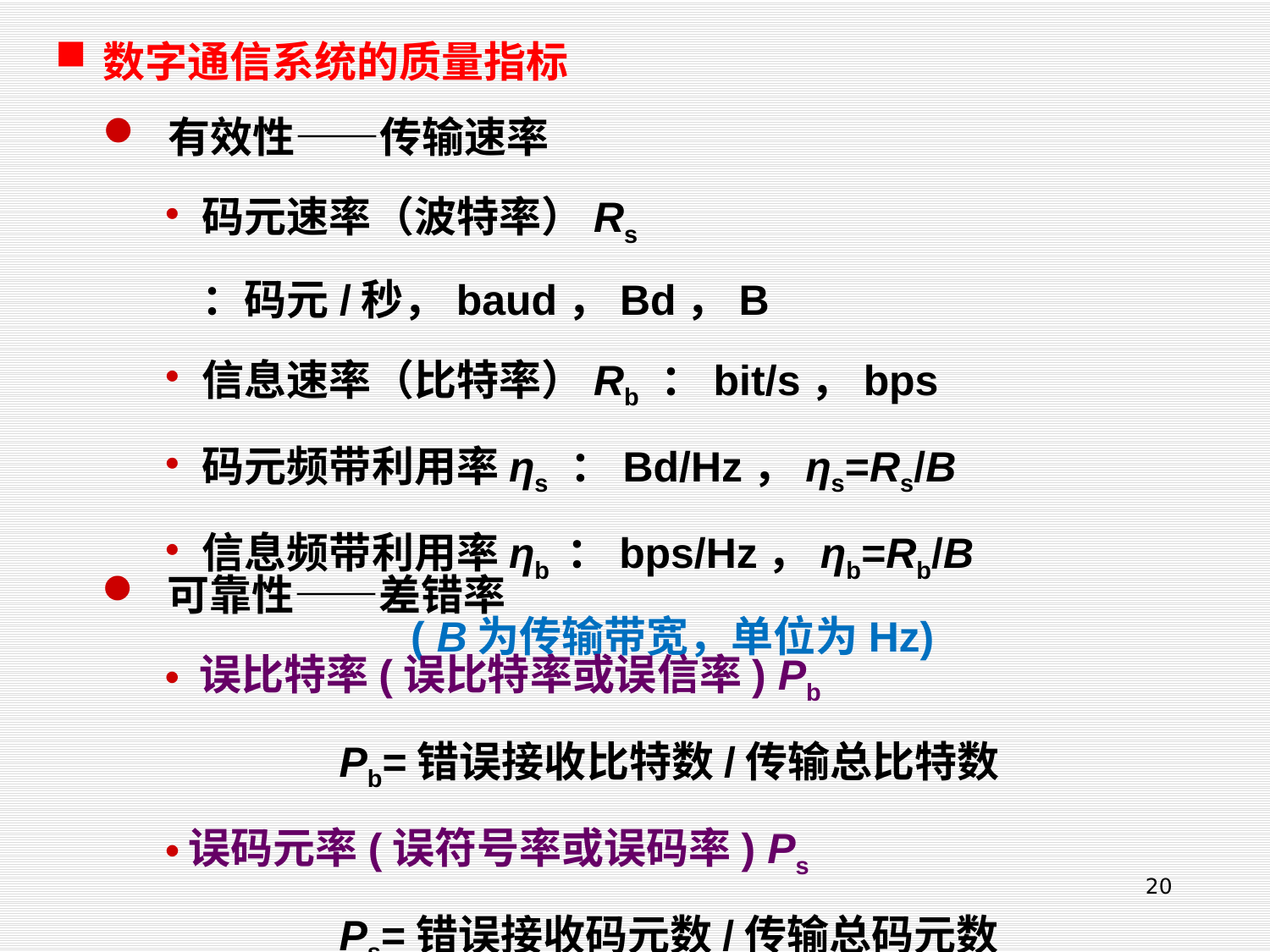

数字通信系统的质量指标
有效性——传输速率
码元速率（波特率）Rs   ：码元/秒，baud，Bd，B
信息速率（比特率）Rb ：bit/s，bps
码元频带利用率ηs ：Bd/Hz，ηs=Rs/B
信息频带利用率ηb ：bps/Hz，ηb=Rb/B
                          ( B为传输带宽，单位为Hz)
可靠性——差错率
 误比特率(误比特率或误信率) Pb
                    Pb=错误接收比特数/传输总比特数
误码元率(误符号率或误码率) Ps
                    Ps=错误接收码元数/传输总码元数
20